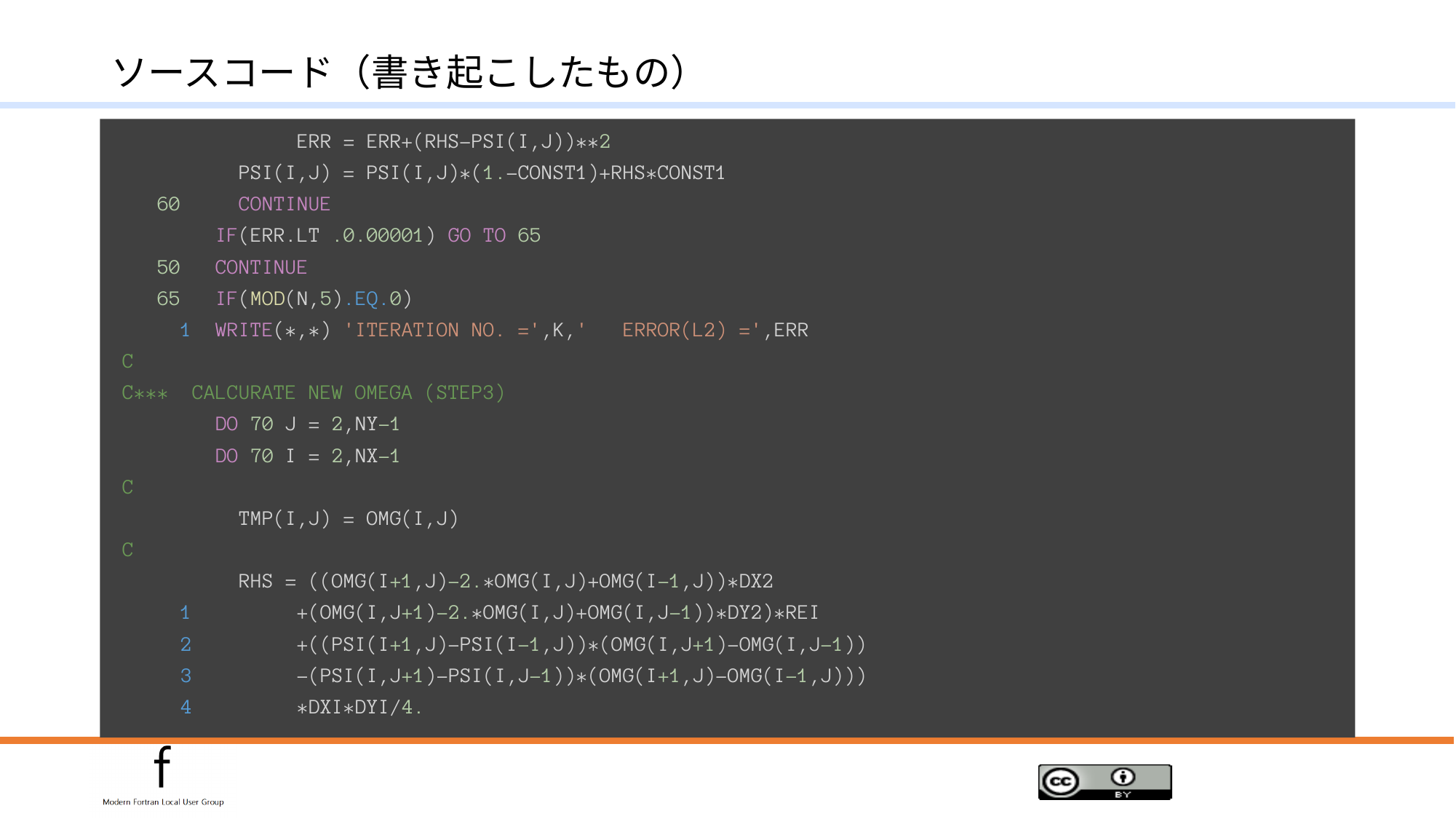

# ソースコード（書き起こしたもの）
               ERR = ERR+(RHS-PSI(I,J))**2
          PSI(I,J) = PSI(I,J)*(1.-CONST1)+RHS*CONST1
   60     CONTINUE
        IF(ERR.LT .0.00001) GO TO 65
   50   CONTINUE
   65   IF(MOD(N,5).EQ.0)
     1  WRITE(*,*) 'ITERATION NO. =',K,'   ERROR(L2) =',ERR
C
C***  CALCURATE NEW OMEGA (STEP3)
        DO 70 J = 2,NY-1
        DO 70 I = 2,NX-1
C
          TMP(I,J) = OMG(I,J)
C
          RHS = ((OMG(I+1,J)-2.*OMG(I,J)+OMG(I-1,J))*DX2
     1         +(OMG(I,J+1)-2.*OMG(I,J)+OMG(I,J-1))*DY2)*REI
     2         +((PSI(I+1,J)-PSI(I-1,J))*(OMG(I,J+1)-OMG(I,J-1))
     3         -(PSI(I,J+1)-PSI(I,J-1))*(OMG(I+1,J)-OMG(I-1,J)))
     4         *DXI*DYI/4.